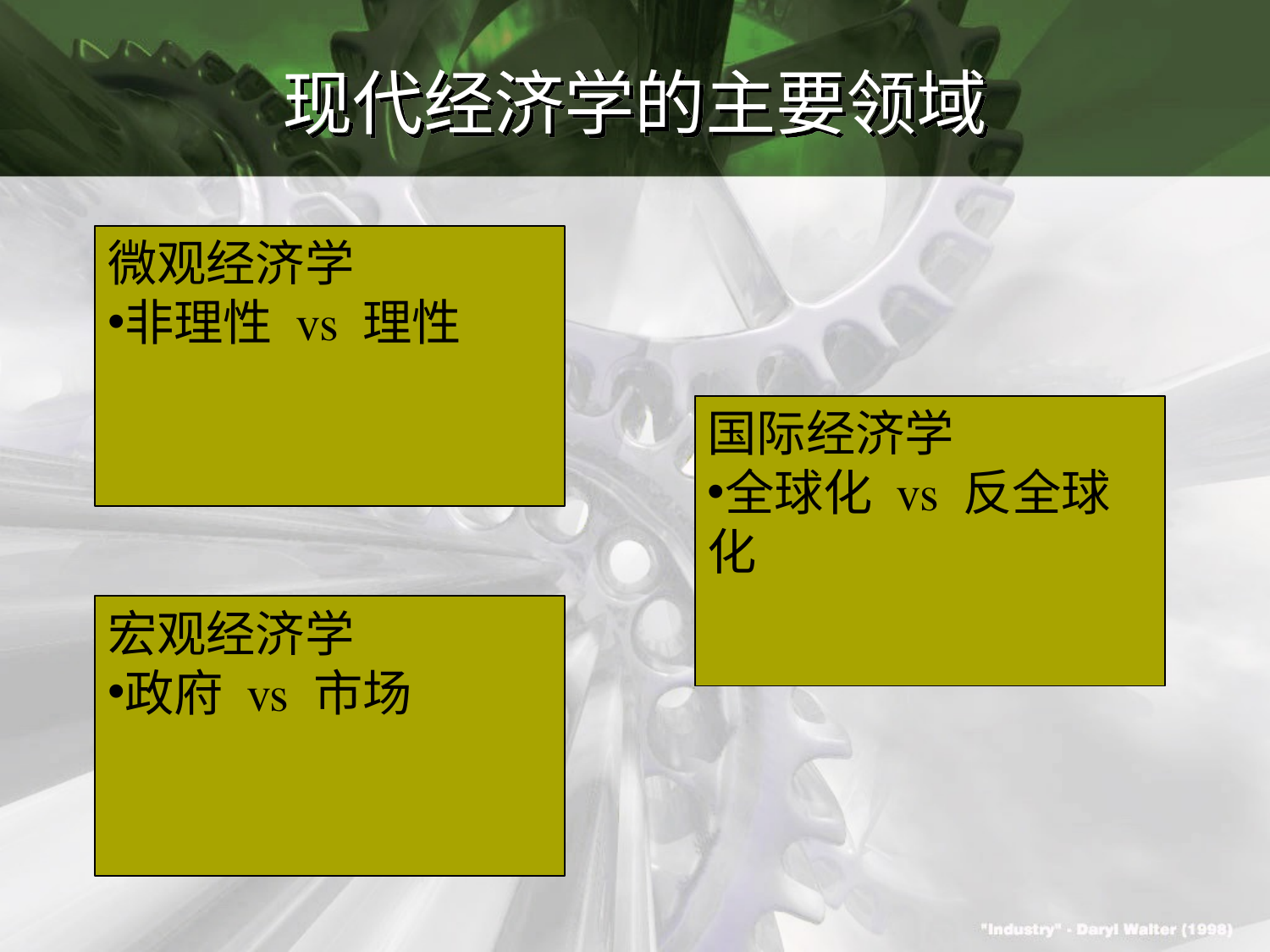

# 现代经济学的主要领域
微观经济学
非理性 vs 理性
国际经济学
全球化 vs 反全球化
宏观经济学
政府 vs 市场